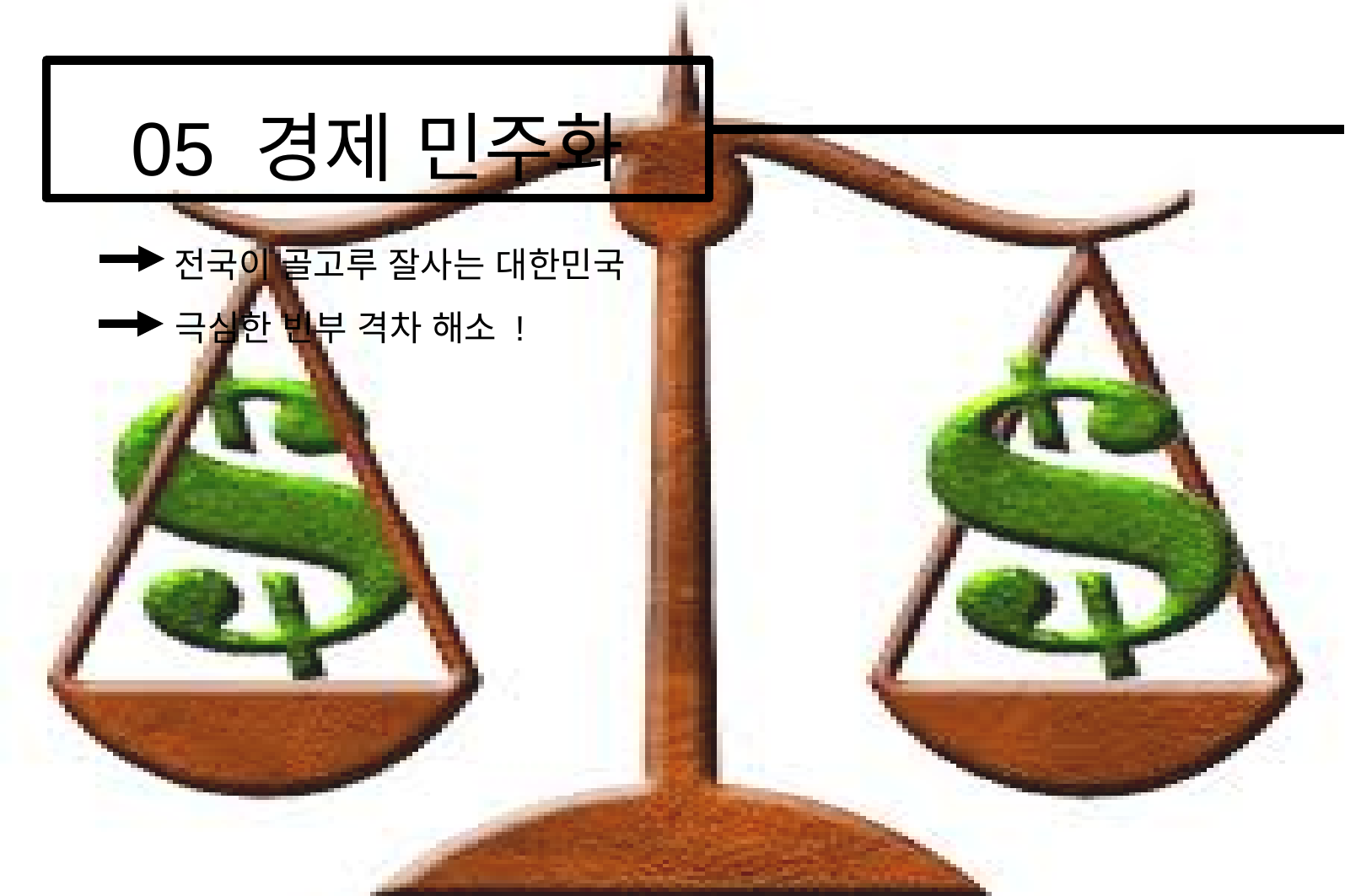

# 05 경제 민주화
전국이 골고루 잘사는 대한민국
극심한 빈부 격차 해소 !